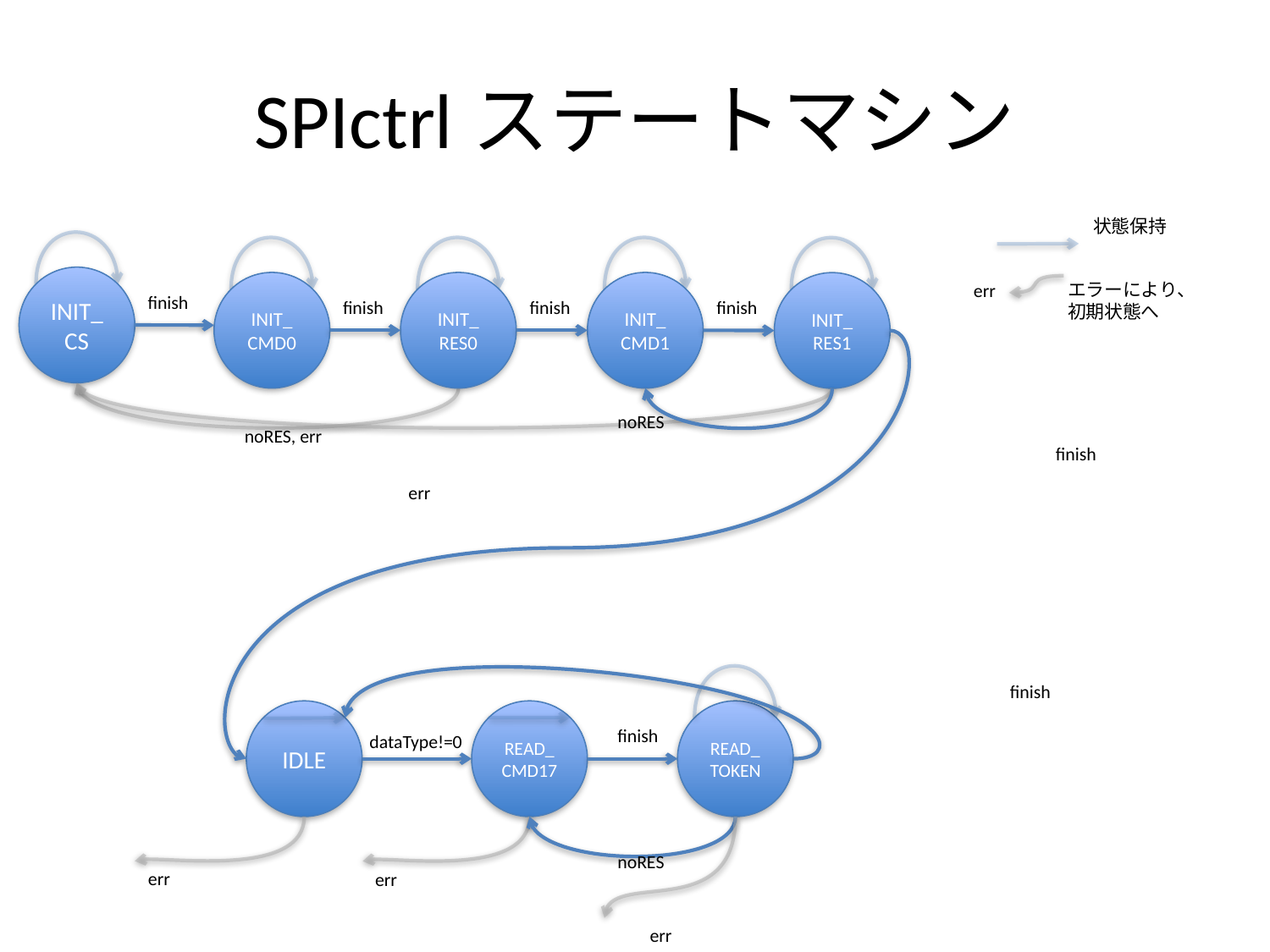

# SPIctrlステートマシン
状態保持
INIT_CS
エラーにより、
初期状態へ
INIT_
CMD0
INIT_
RES0
INIT_
CMD1
INIT_
RES1
err
finish
finish
finish
finish
noRES
noRES, err
finish
err

finish

READ_
TOKEN
READ_
CMD17
IDLE
finish
dataType!=0
noRES
err
err
err